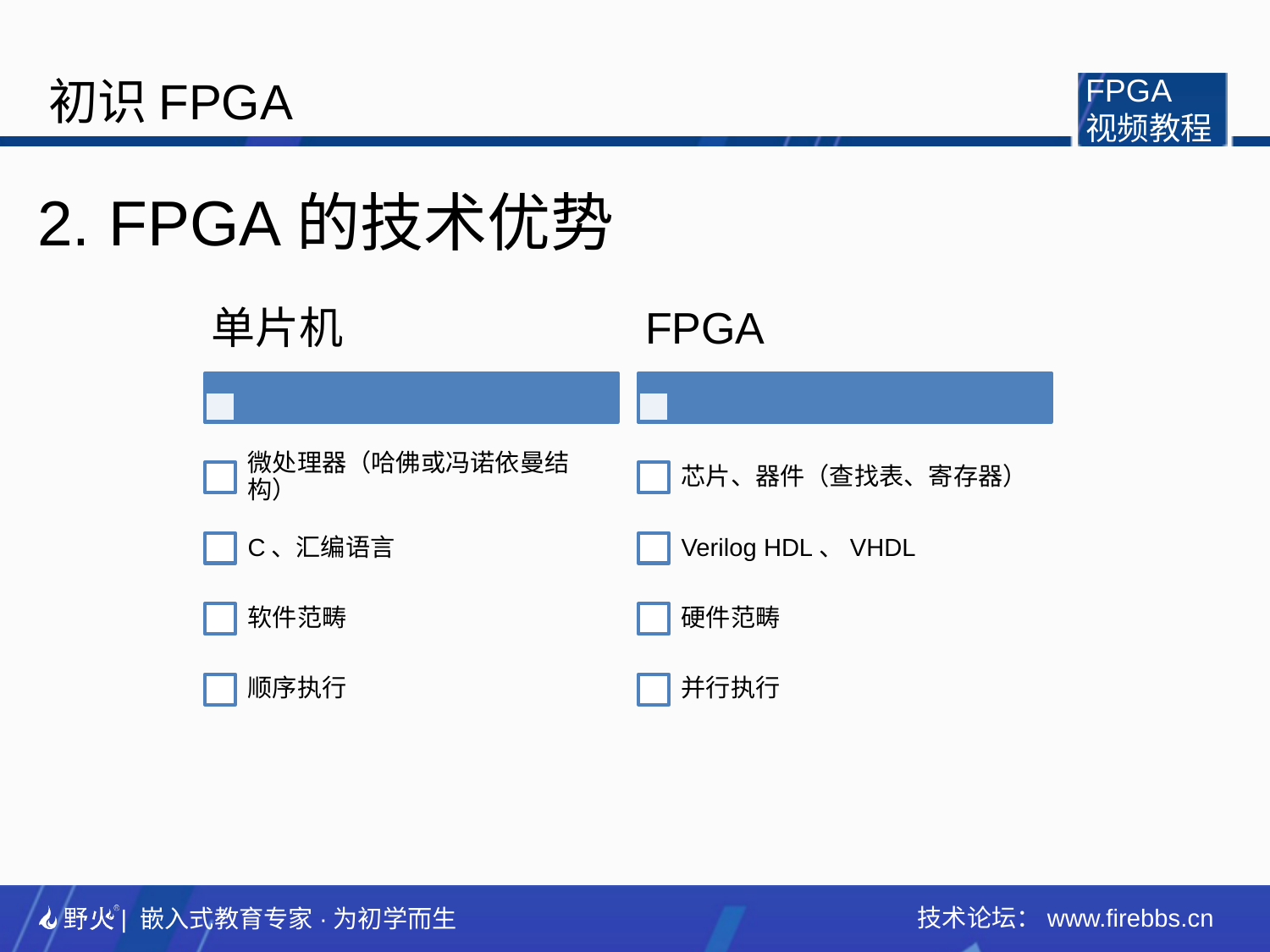

初识FPGA
FPGA
视频教程
FPGA的技术优势
单片机
微处理器（哈佛或冯诺依曼结构）
C、汇编语言
软件范畴
顺序执行
FPGA
芯片、器件（查找表、寄存器）
Verilog HDL、VHDL
硬件范畴
并行执行